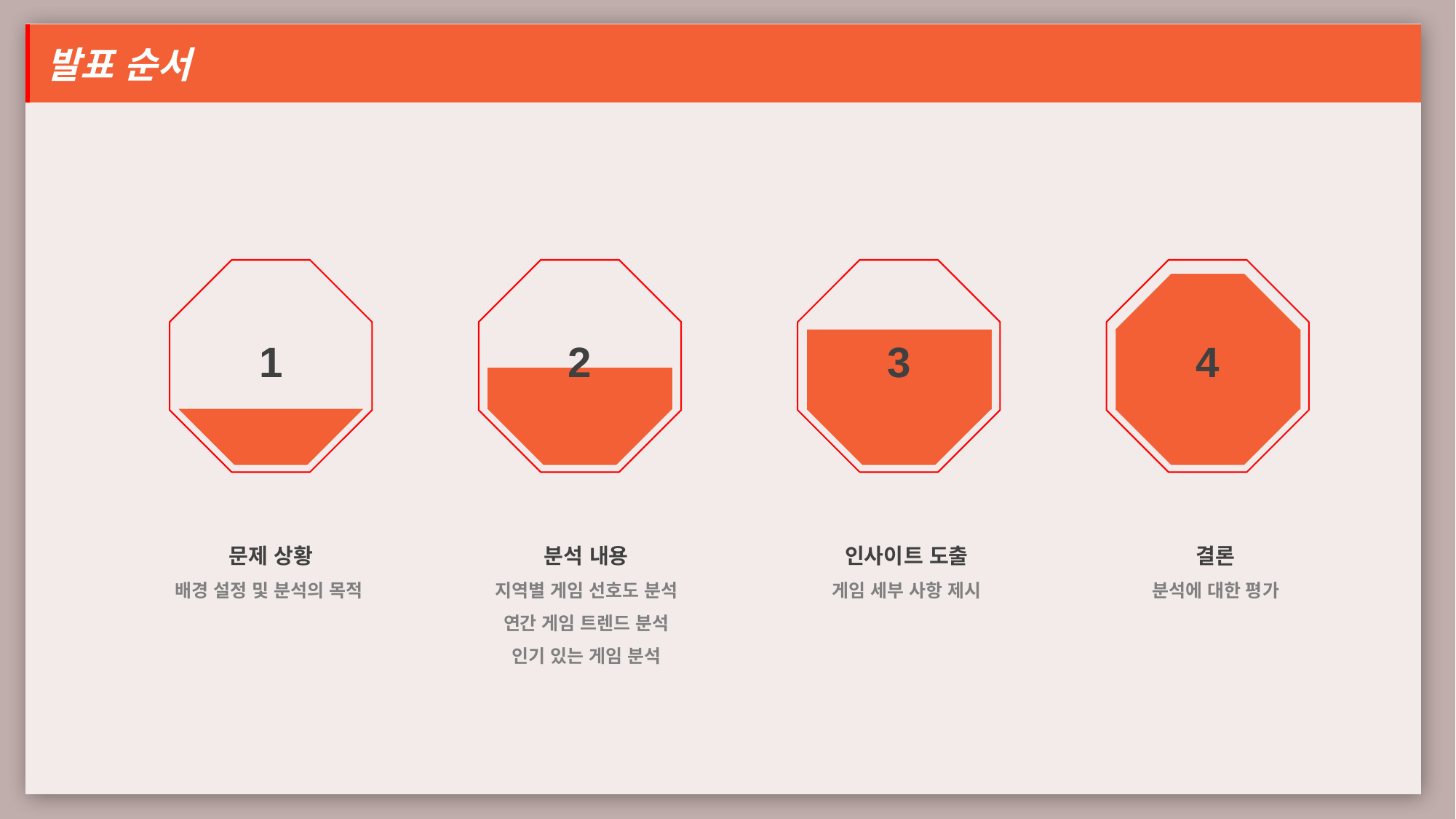

발표 순서

1
2
3
4

인사이트 도출
게임 세부 사항 제시
결론
분석에 대한 평가
분석 내용
지역별 게임 선호도 분석
연간 게임 트렌드 분석
인기 있는 게임 분석
문제 상황
배경 설정 및 분석의 목적